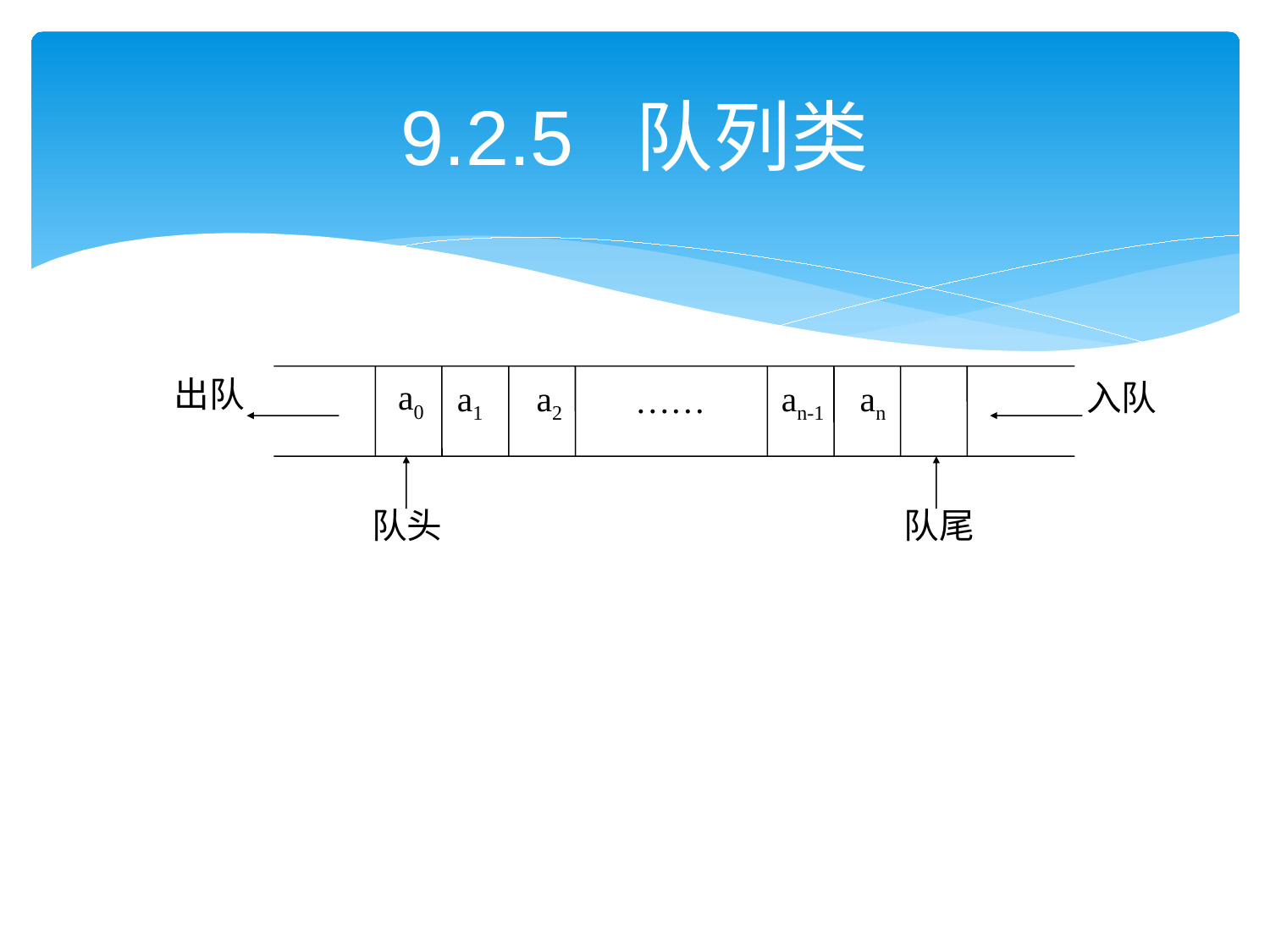

# 9.2.5  队列类
出队

入队
a1      a2
an-1    an
……
a0

队头
队尾